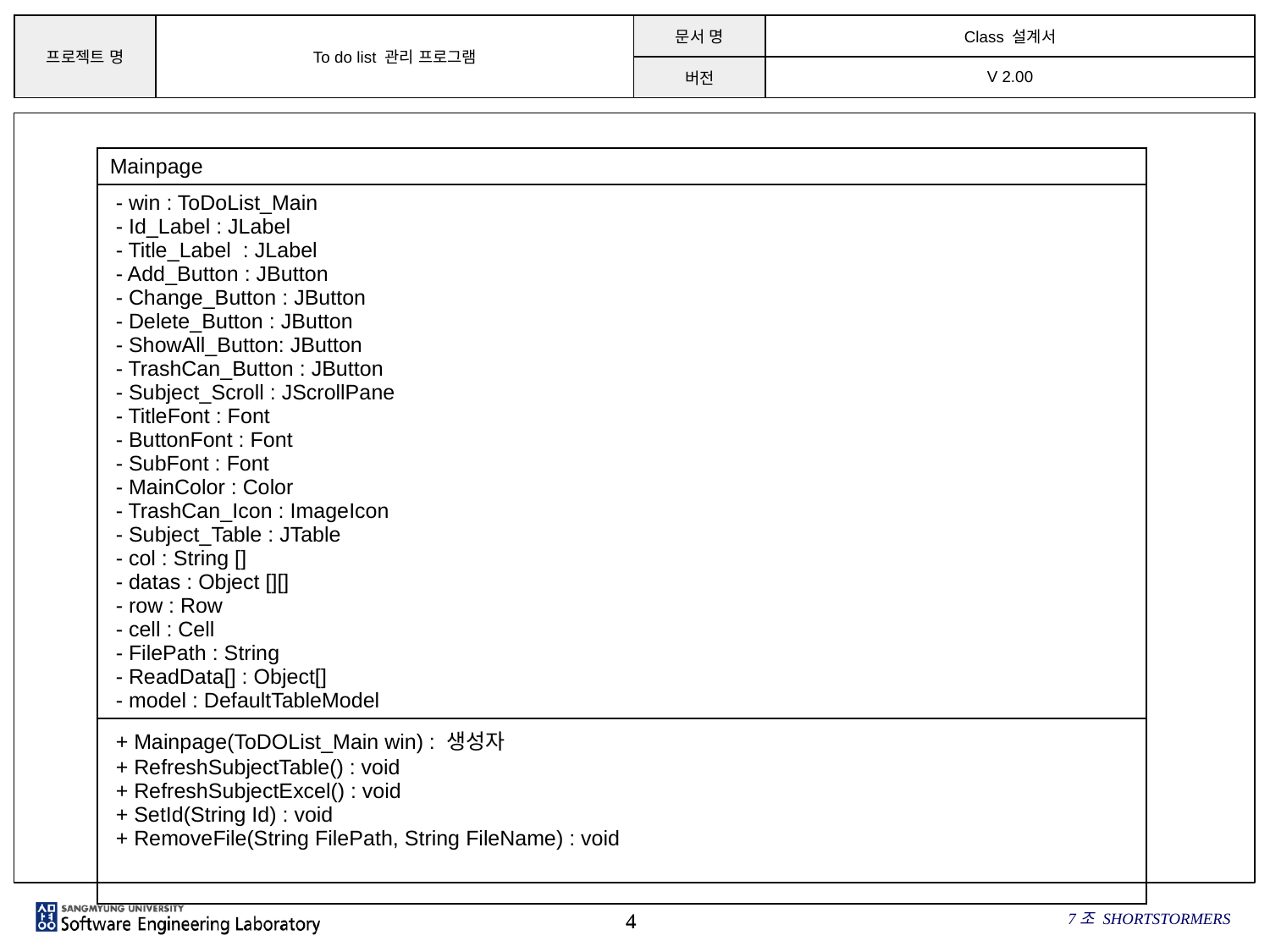

| Mainpage |
| --- |
| - win : ToDoList\_Main - Id\_Label : JLabel - Title\_Label : JLabel - Add\_Button : JButton - Change\_Button : JButton - Delete\_Button : JButton - ShowAll\_Button: JButton - TrashCan\_Button : JButton - Subject\_Scroll : JScrollPane - TitleFont : Font - ButtonFont : Font - SubFont : Font - MainColor : Color - TrashCan\_Icon : ImageIcon - Subject\_Table : JTable - col : String [] - datas : Object [][] - row : Row - cell : Cell - FilePath : String - ReadData[] : Object[] - model : DefaultTableModel |
| + Mainpage(ToDOList\_Main win) : 생성자 + RefreshSubjectTable() : void + RefreshSubjectExcel() : void + SetId(String Id) : void + RemoveFile(String FilePath, String FileName) : void |
7조 SHORTSTORMERS